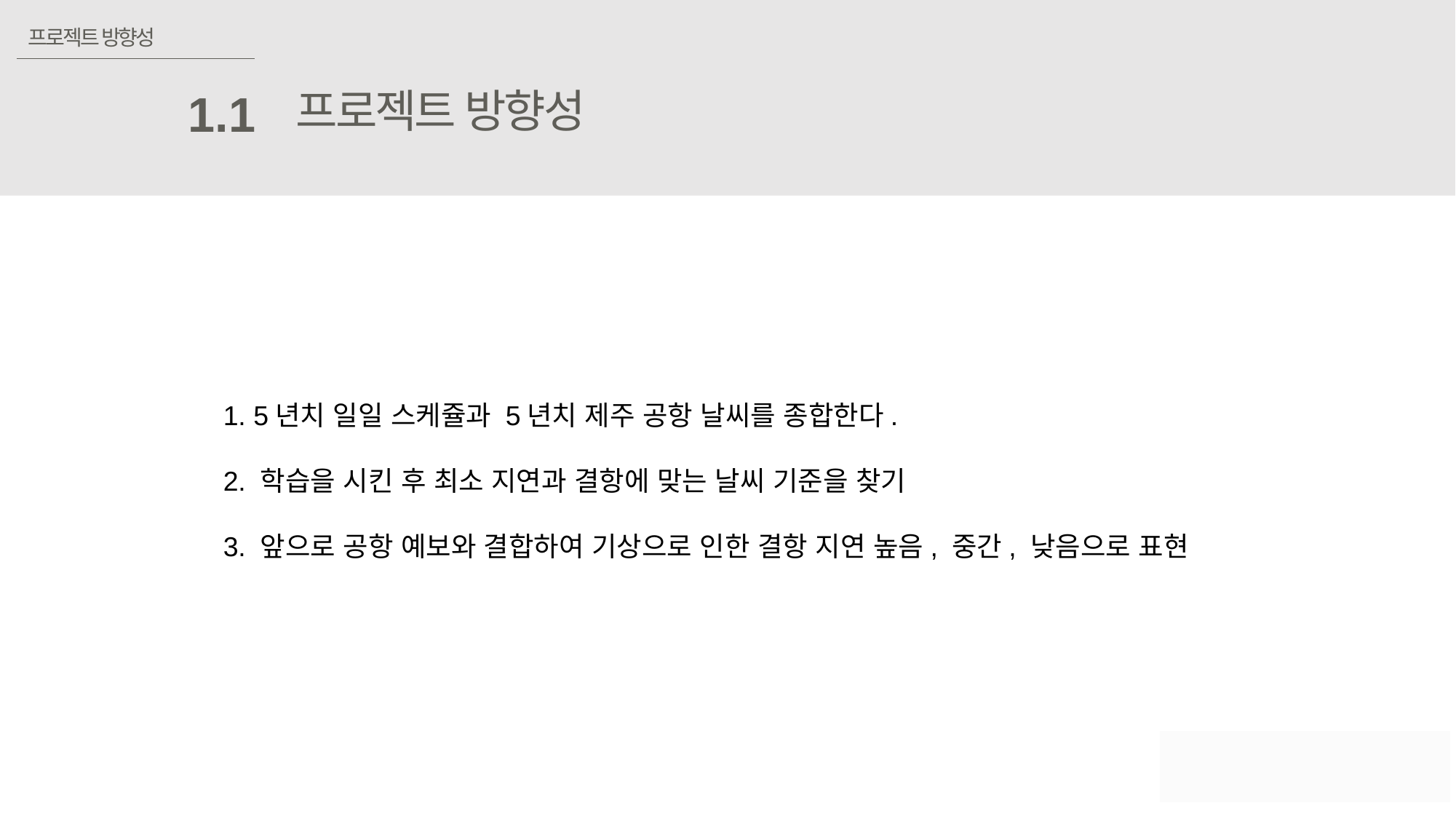

프로젝트 방향성
프로젝트 방향성
1.1
1. 5년치 일일 스케쥴과 5년치 제주 공항 날씨를 종합한다.

2. 학습을 시킨 후 최소 지연과 결항에 맞는 날씨 기준을 찾기

3. 앞으로 공항 예보와 결합하여 기상으로 인한 결항 지연 높음, 중간, 낮음으로 표현